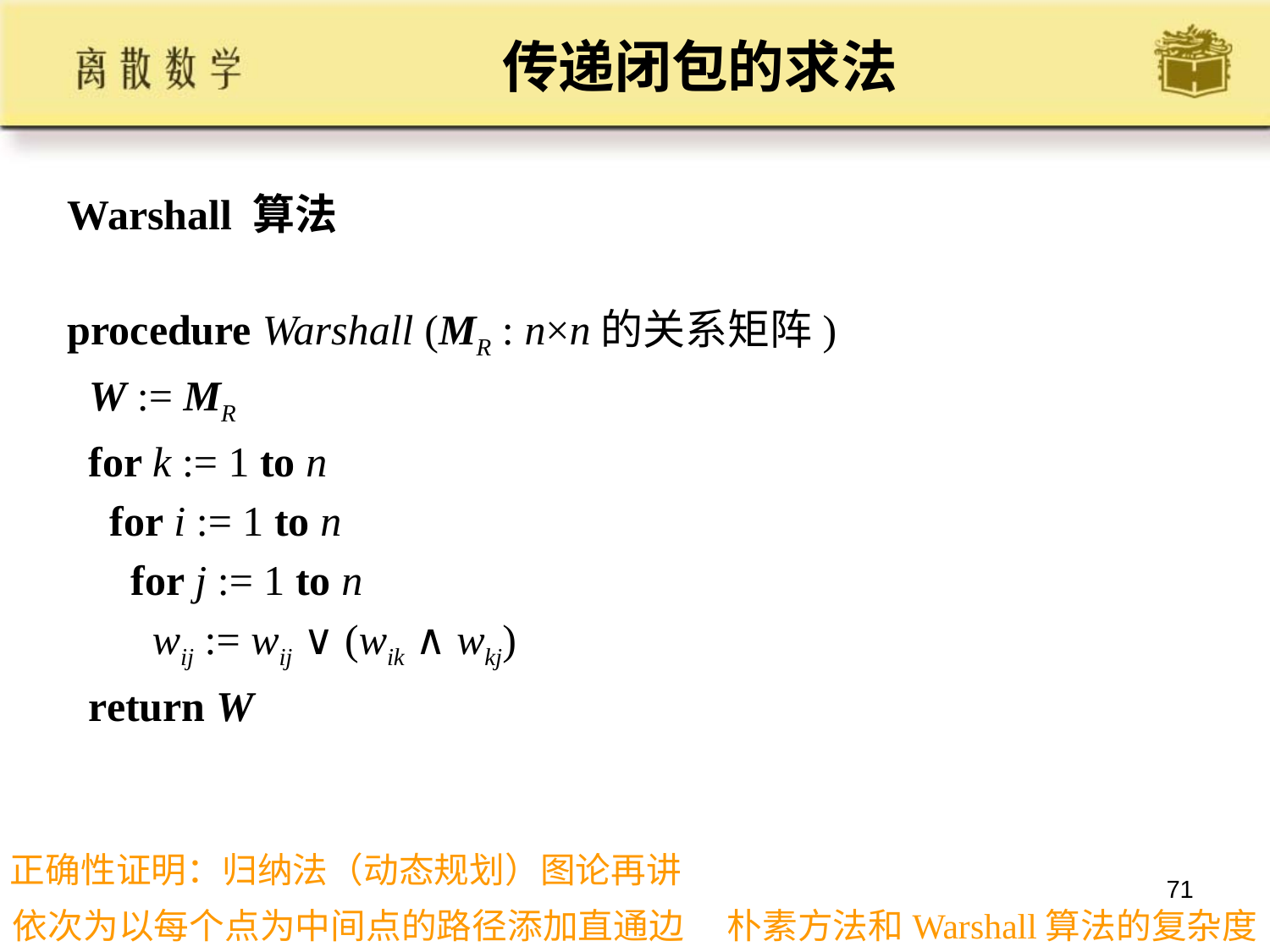

# 传递闭包的求法
Warshall 算法

procedure Warshall (MR : n×n的关系矩阵)
  W := MR
  for k := 1 to n
    for i := 1 to n
      for j := 1 to n
        wij := wij ∨ (wik ∧ wkj)
  return W
正确性证明：归纳法（动态规划）图论再讲
71
依次为以每个点为中间点的路径添加直通边
朴素方法和Warshall算法的复杂度